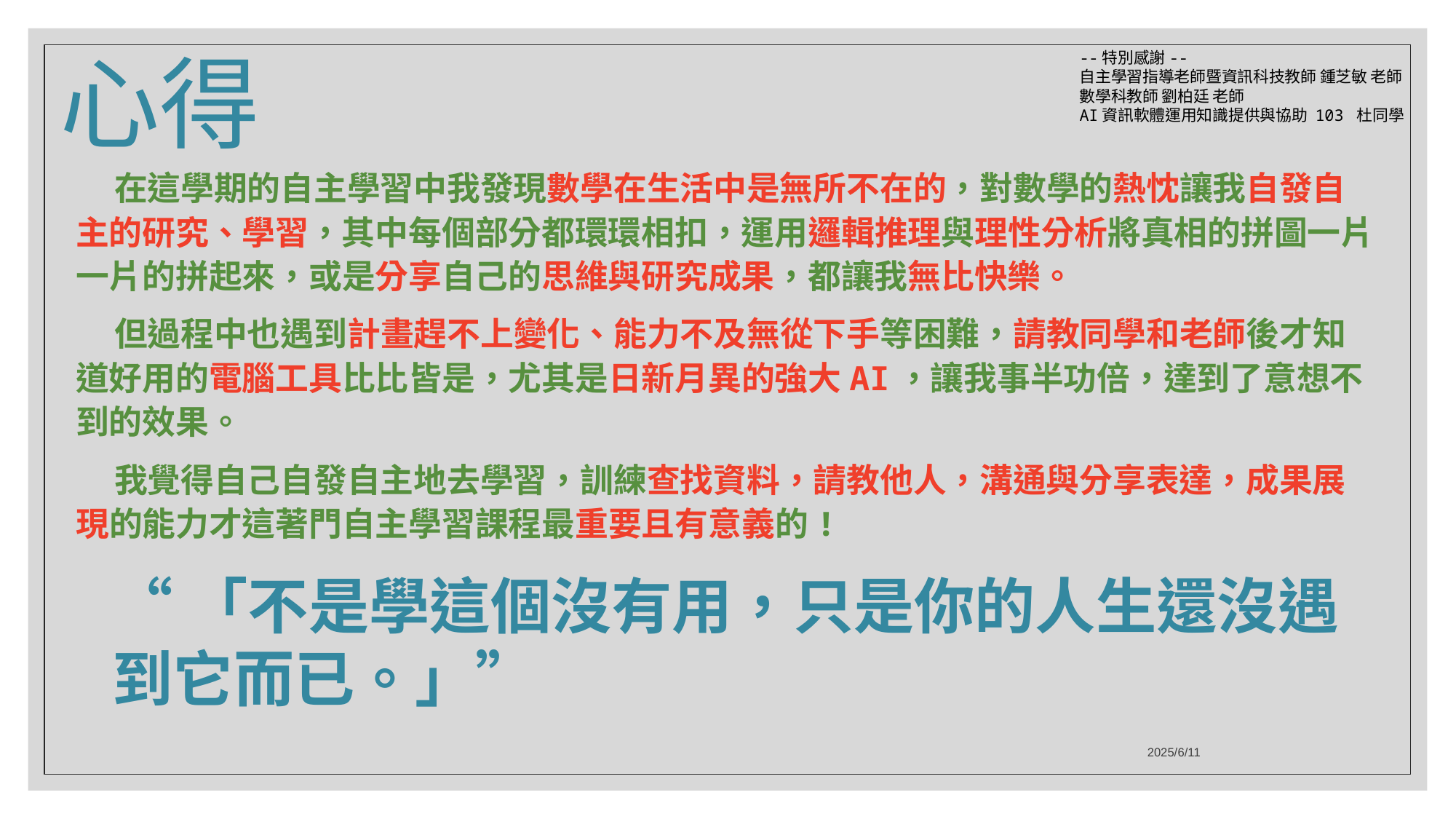

# 心得
--特別感謝--
自主學習指導老師暨資訊科技教師 鍾芝敏 老師
數學科教師 劉柏廷 老師
AI資訊軟體運用知識提供與協助 103 杜同學
    在這學期的自主學習中我發現數學在生活中是無所不在的，對數學的熱忱讓我自發自主的研究、學習，其中每個部分都環環相扣，運用邏輯推理與理性分析將真相的拼圖一片一片的拼起來，或是分享自己的思維與研究成果，都讓我無比快樂。
    但過程中也遇到計畫趕不上變化、能力不及無從下手等困難，請教同學和老師後才知道好用的電腦工具比比皆是，尤其是日新月異的強大AI，讓我事半功倍，達到了意想不到的效果。
    我覺得自己自發自主地去學習，訓練查找資料，請教他人，溝通與分享表達，成果展現的能力才這著門自主學習課程最重要且有意義的!
“「不是學這個沒有用，只是你的人生還沒遇到它而已。」”
2025/6/11